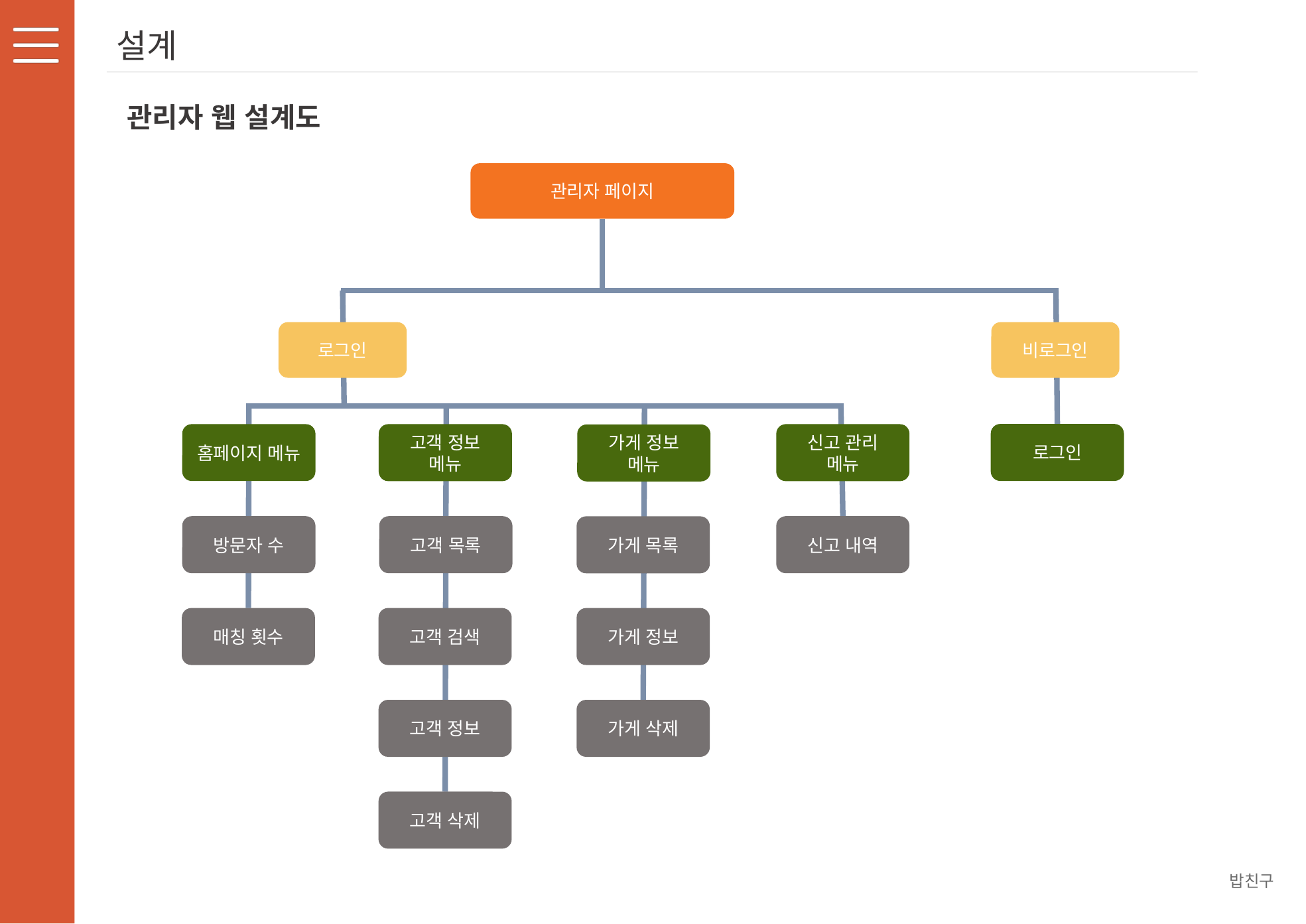

설계
관리자 웹 설계도
관리자 페이지
로그인
비로그인
로그인
홈페이지 메뉴
고객 정보 메뉴
신고 관리 메뉴
가게 정보 메뉴
방문자 수
고객 목록
신고 내역
가게 목록
매칭 횟수
고객 검색
가게 정보
고객 정보
가게 삭제
고객 삭제
밥친구